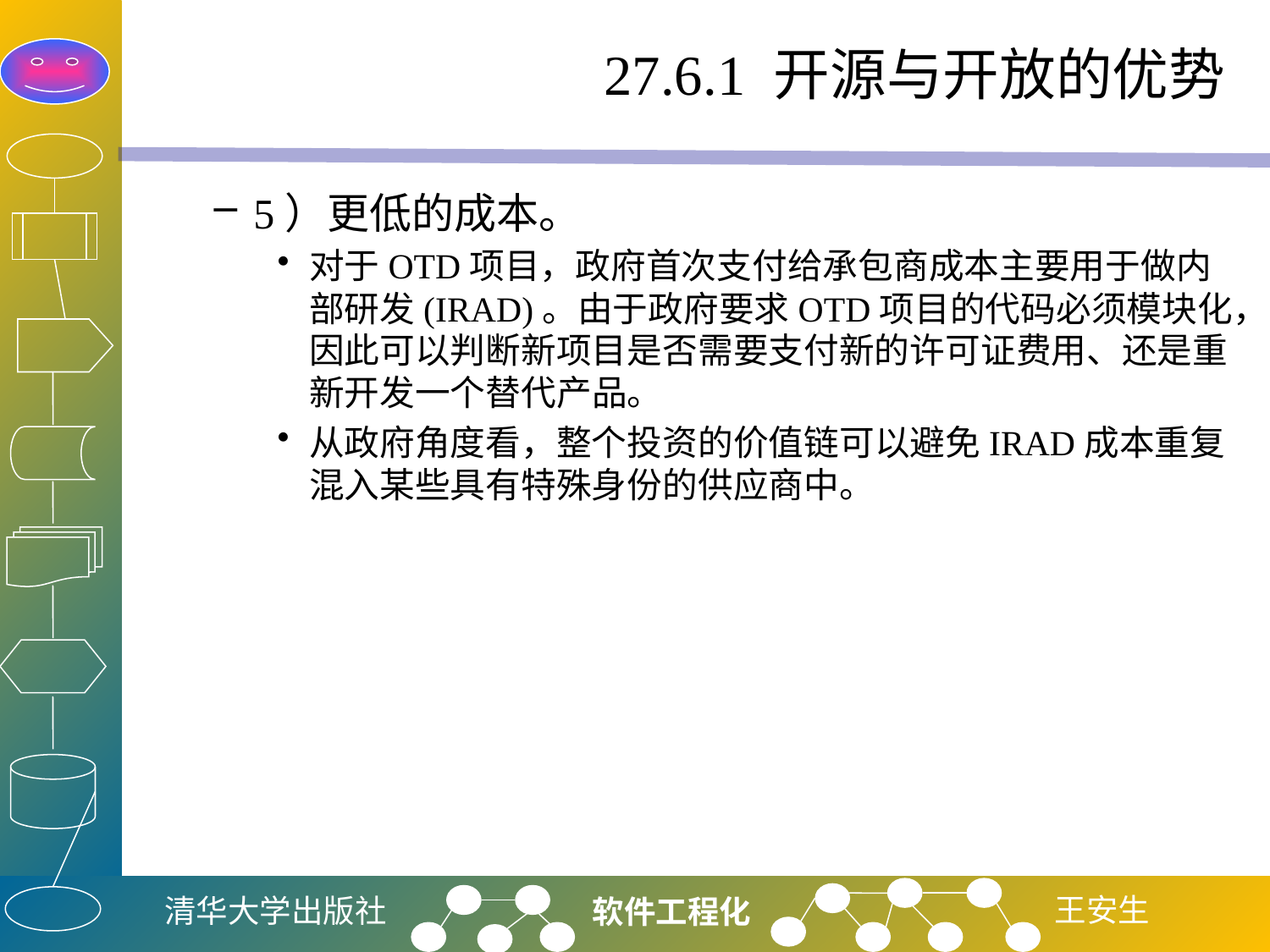

# 27.6.1 开源与开放的优势
5）更低的成本。
对于OTD项目，政府首次支付给承包商成本主要用于做内部研发(IRAD)。由于政府要求OTD项目的代码必须模块化，因此可以判断新项目是否需要支付新的许可证费用、还是重新开发一个替代产品。
从政府角度看，整个投资的价值链可以避免IRAD成本重复混入某些具有特殊身份的供应商中。